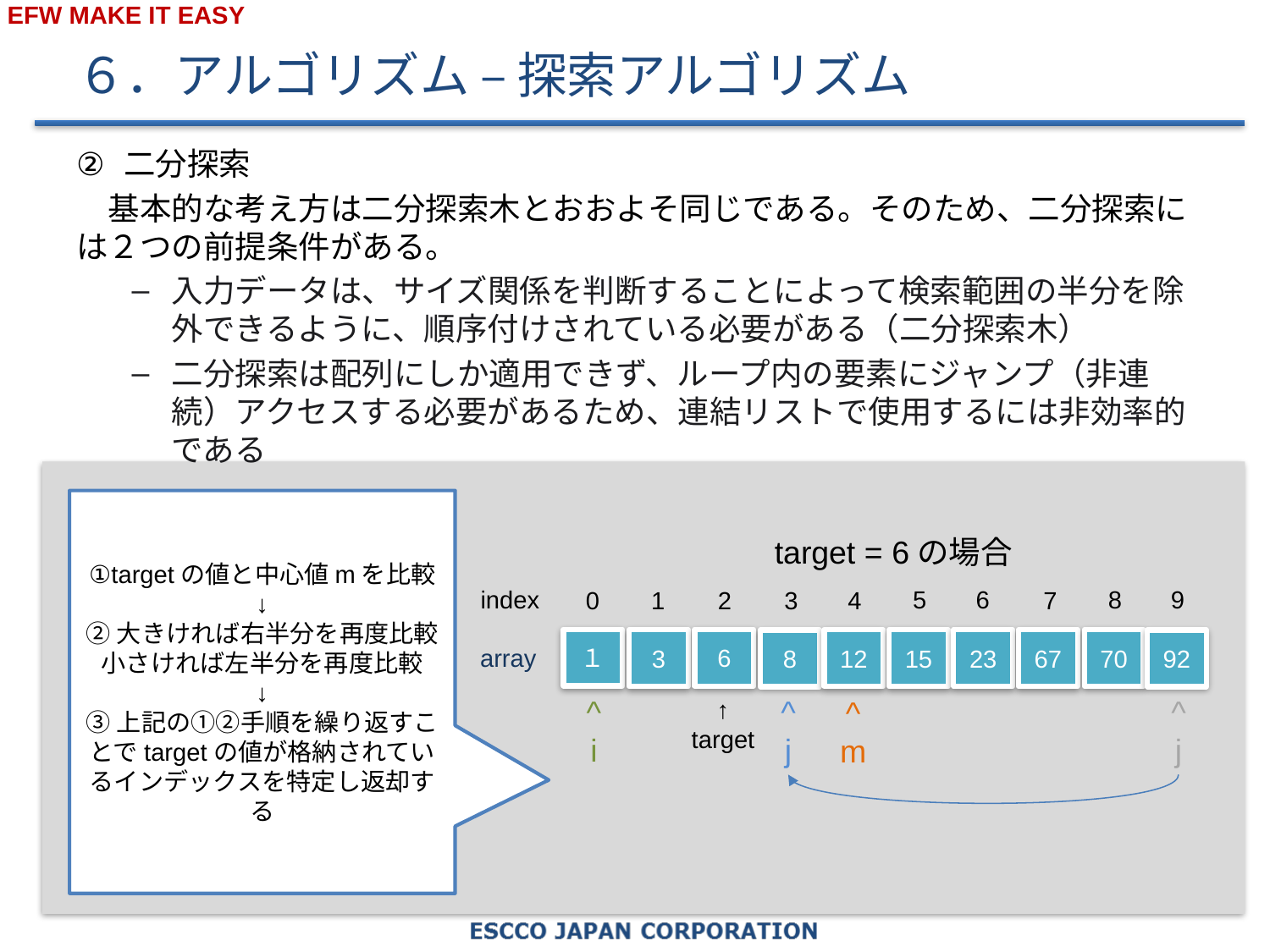

# ６．アルゴリズム – 探索アルゴリズム
二分探索
　基本的な考え方は二分探索木とおおよそ同じである。そのため、二分探索には２つの前提条件がある。
入力データは、サイズ関係を判断することによって検索範囲の半分を除外できるように、順序付けされている必要がある（二分探索木）
二分探索は配列にしか適用できず、ループ内の要素にジャンプ（非連続）アクセスする必要があるため、連結リストで使用するには非効率的である

①targetの値と中心値mを比較
↓
②大きければ右半分を再度比較
小さければ左半分を再度比較
↓
③上記の①②手順を繰り返すことでtargetの値が格納されているインデックスを特定し返却する
target = 6の場合
index
8
9
6
5
2
3
4
7
0
1
１
6
70
23
67
15
12
3
8
92
array
^
j
^
i
^
j
^
m
↑
target